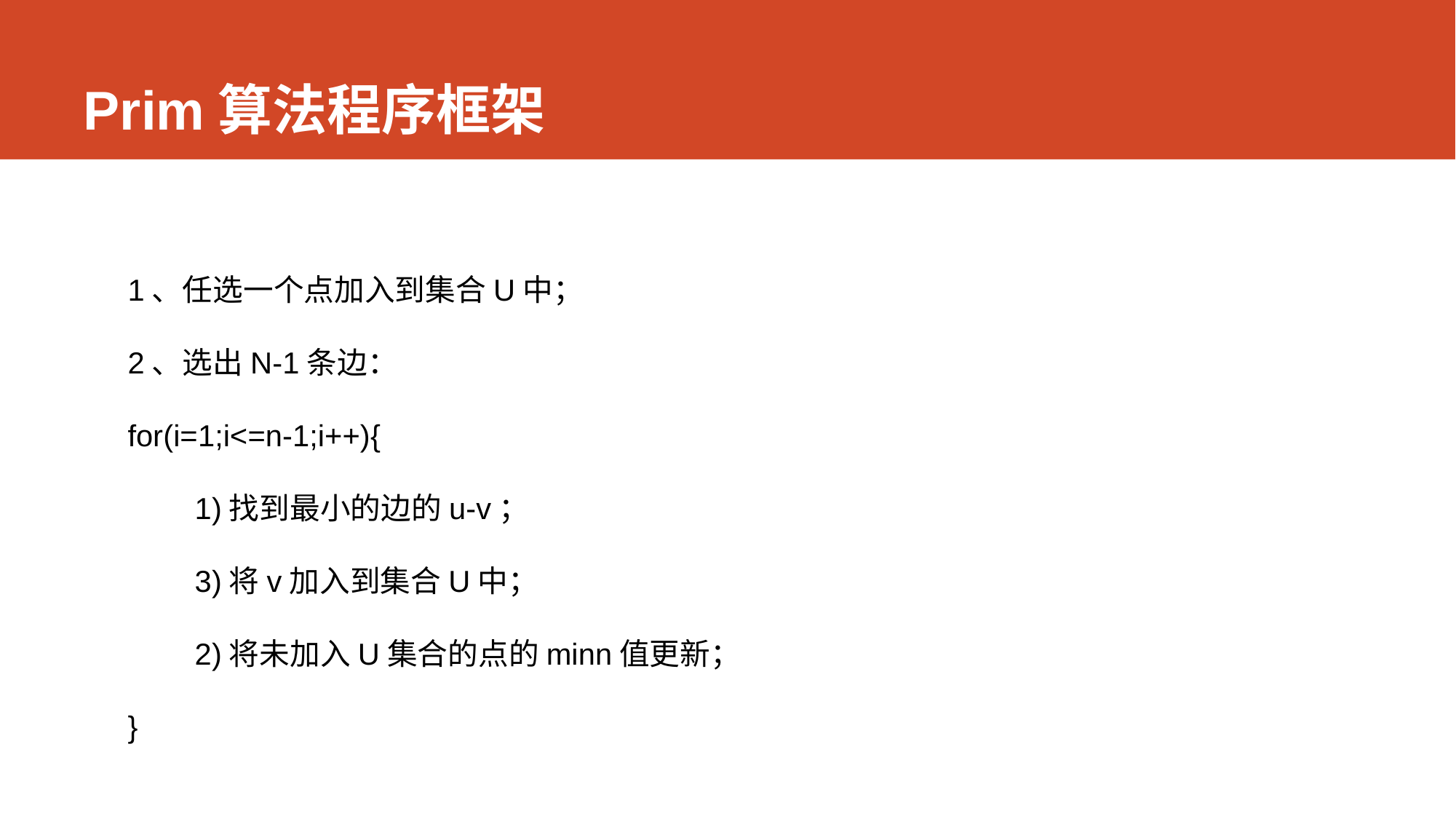

# Prim算法程序框架
1、任选一个点加入到集合U中；
2、选出N-1条边：
for(i=1;i<=n-1;i++){
        1)找到最小的边的u-v；
        3)将v加入到集合U中；
        2)将未加入U集合的点的minn值更新；
}